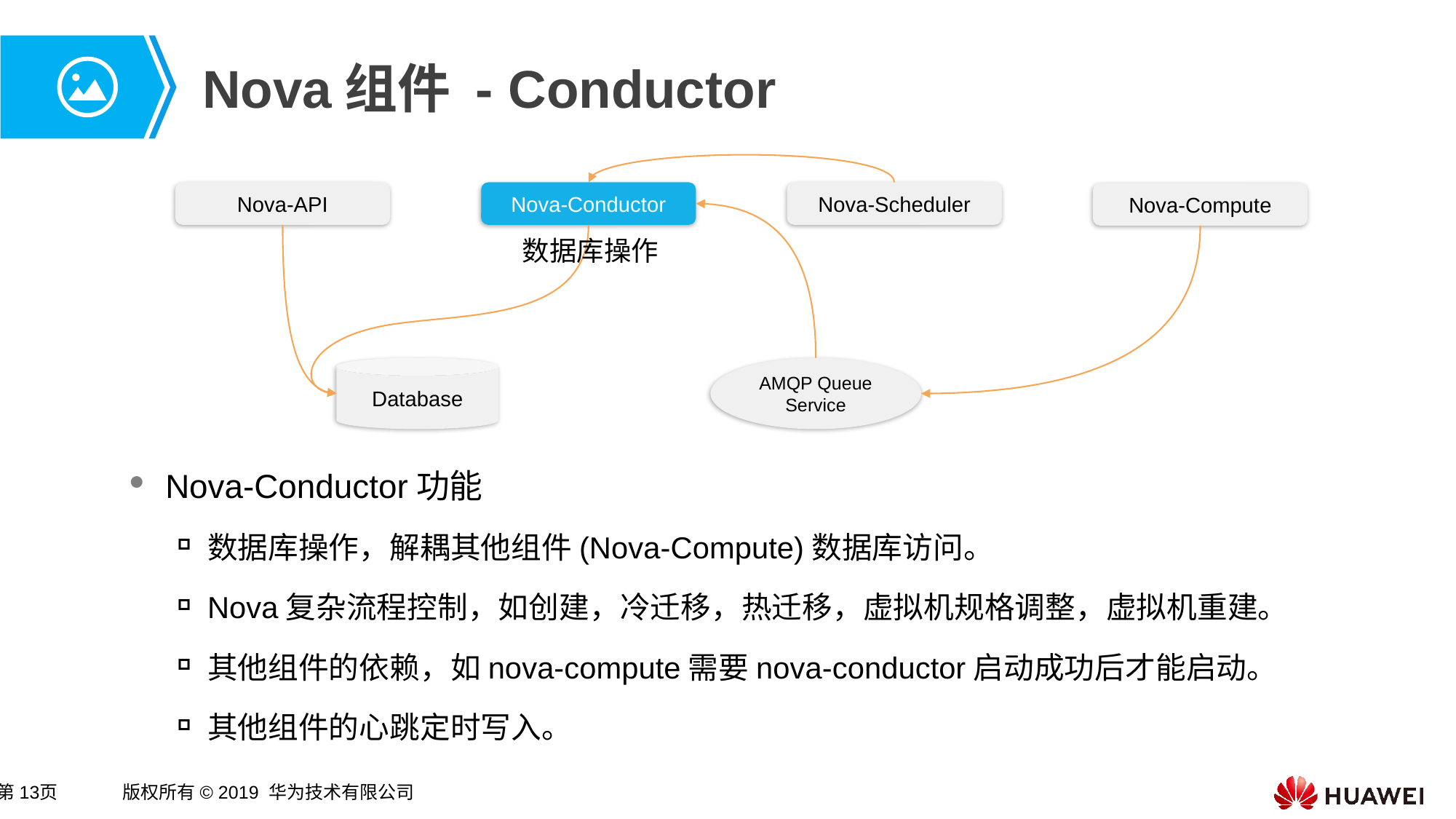

# Nova组件 - Conductor
Nova-API
Nova-Conductor
Nova-Scheduler
Nova-Compute
数据库操作
Database
AMQP Queue Service
Nova-Conductor功能
数据库操作，解耦其他组件(Nova-Compute)数据库访问。
Nova复杂流程控制，如创建，冷迁移，热迁移，虚拟机规格调整，虚拟机重建。
其他组件的依赖，如nova-compute需要nova-conductor启动成功后才能启动。
其他组件的心跳定时写入。